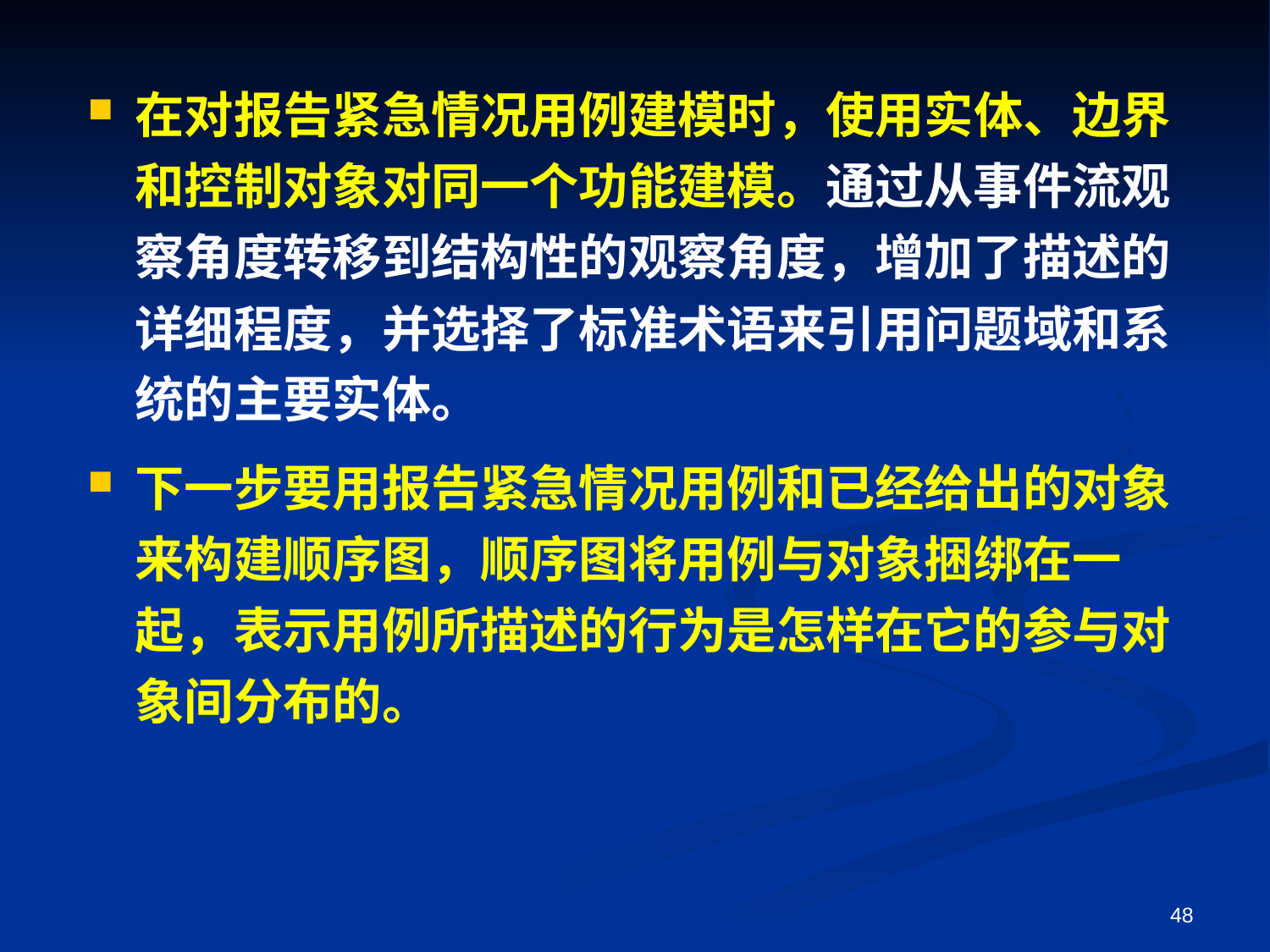

在对报告紧急情况用例建模时，使用实体、边界和控制对象对同一个功能建模。通过从事件流观察角度转移到结构性的观察角度，增加了描述的详细程度，并选择了标准术语来引用问题域和系统的主要实体。
下一步要用报告紧急情况用例和已经给出的对象来构建顺序图，顺序图将用例与对象捆绑在一起，表示用例所描述的行为是怎样在它的参与对象间分布的。
48